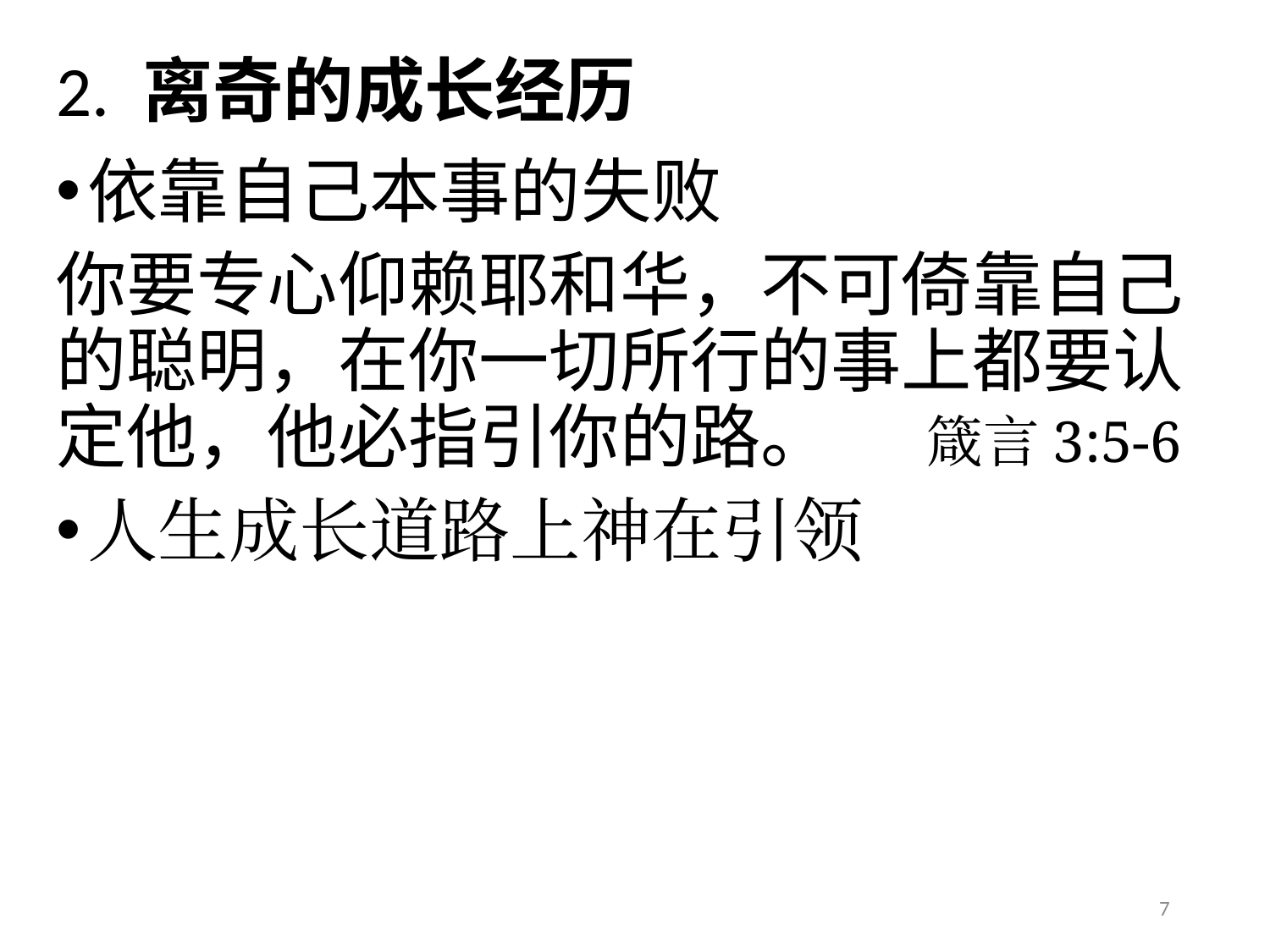

# 2. 离奇的成长经历
依靠自己本事的失败
你要专心仰赖耶和华，不可倚靠自己的聪明，在你一切所行的事上都要认定他，他必指引你的路。      箴言3:5-6
人生成长道路上神在引领
7